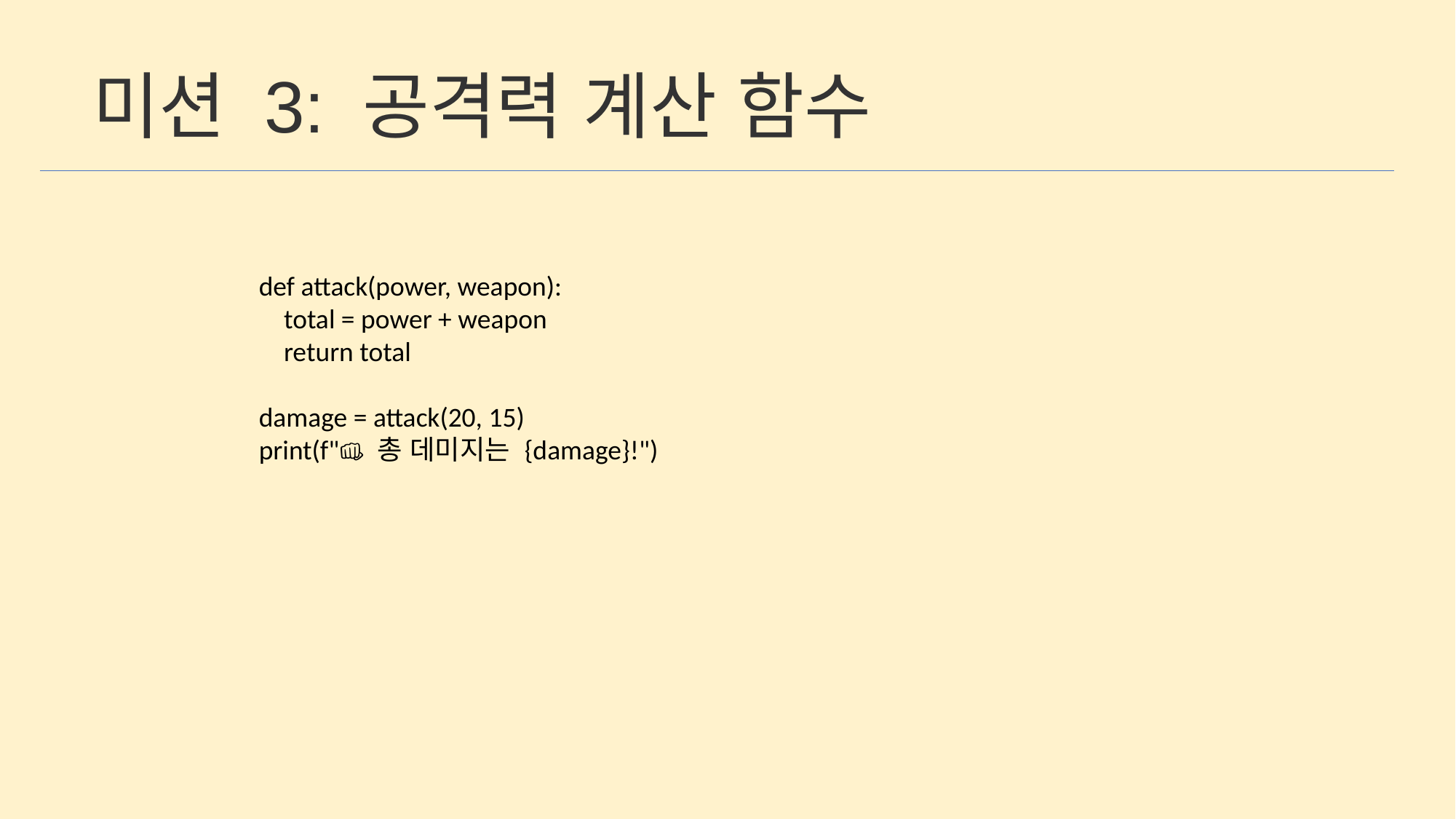

미션 3: 공격력 계산 함수
def attack(power, weapon):
    total = power + weapon
    return total

damage = attack(20, 15)
print(f"👊 총 데미지는 {damage}!")